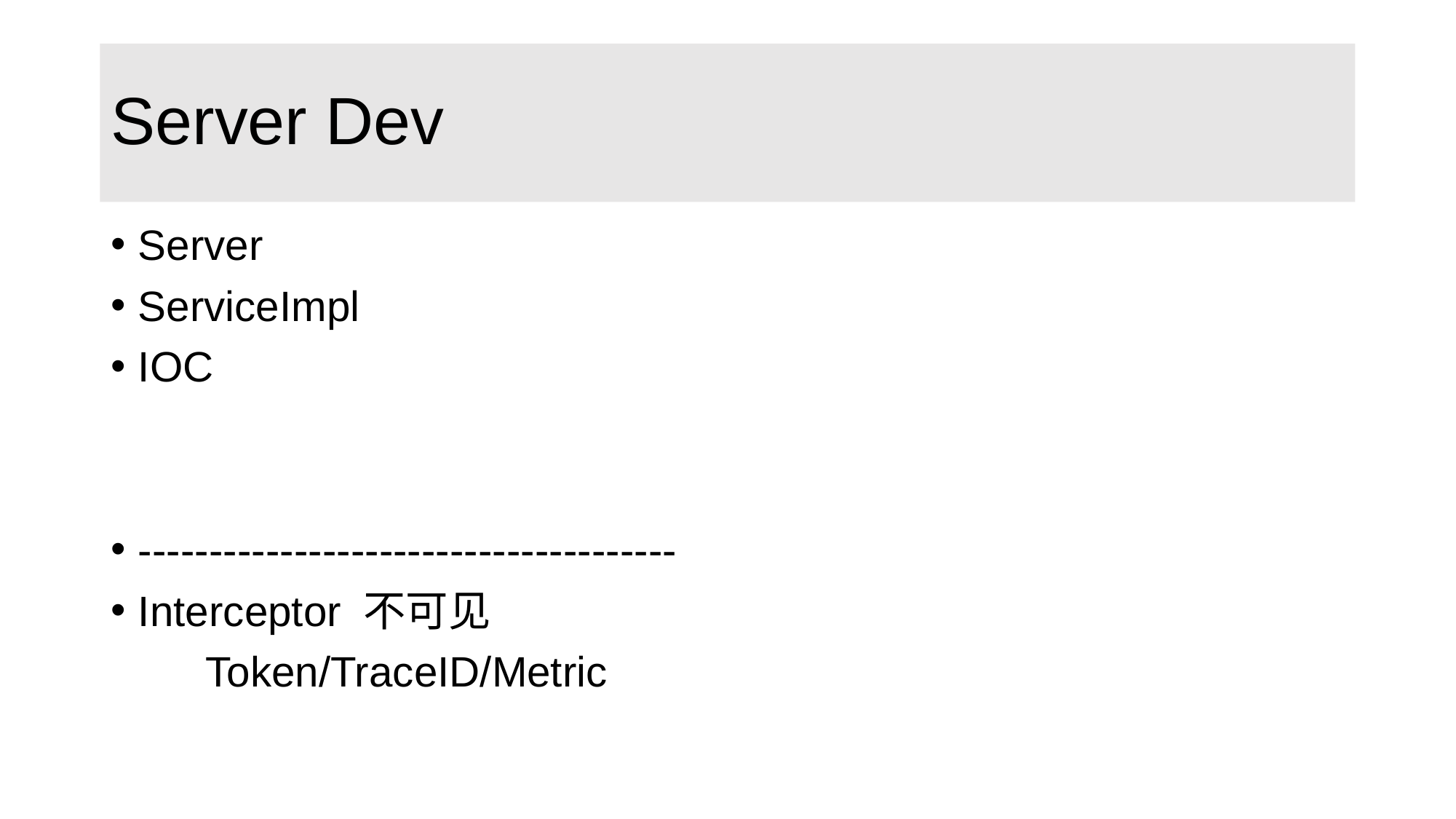

# Server Dev
Server
ServiceImpl
IOC

--------------------------------------
Interceptor 不可见
        Token/TraceID/Metric